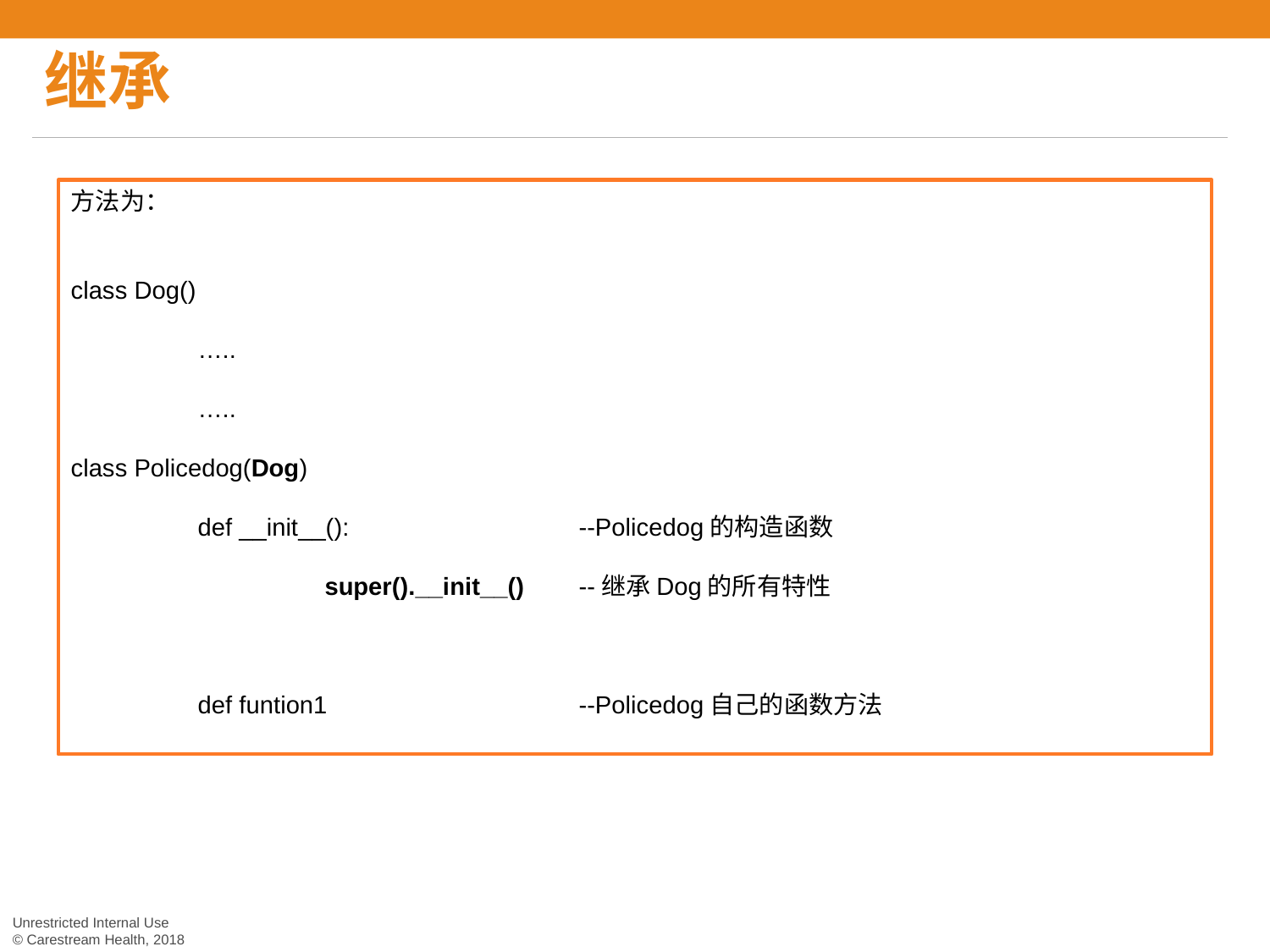

# 继承
方法为：

class Dog()
	…..
	…..
class Policedog(Dog)
	def __init__():     		--Policedog的构造函数
		super().__init__()	--继承Dog的所有特性

	def funtion1		--Policedog自己的函数方法

Unrestricted Internal Use
© Carestream Health, 2018